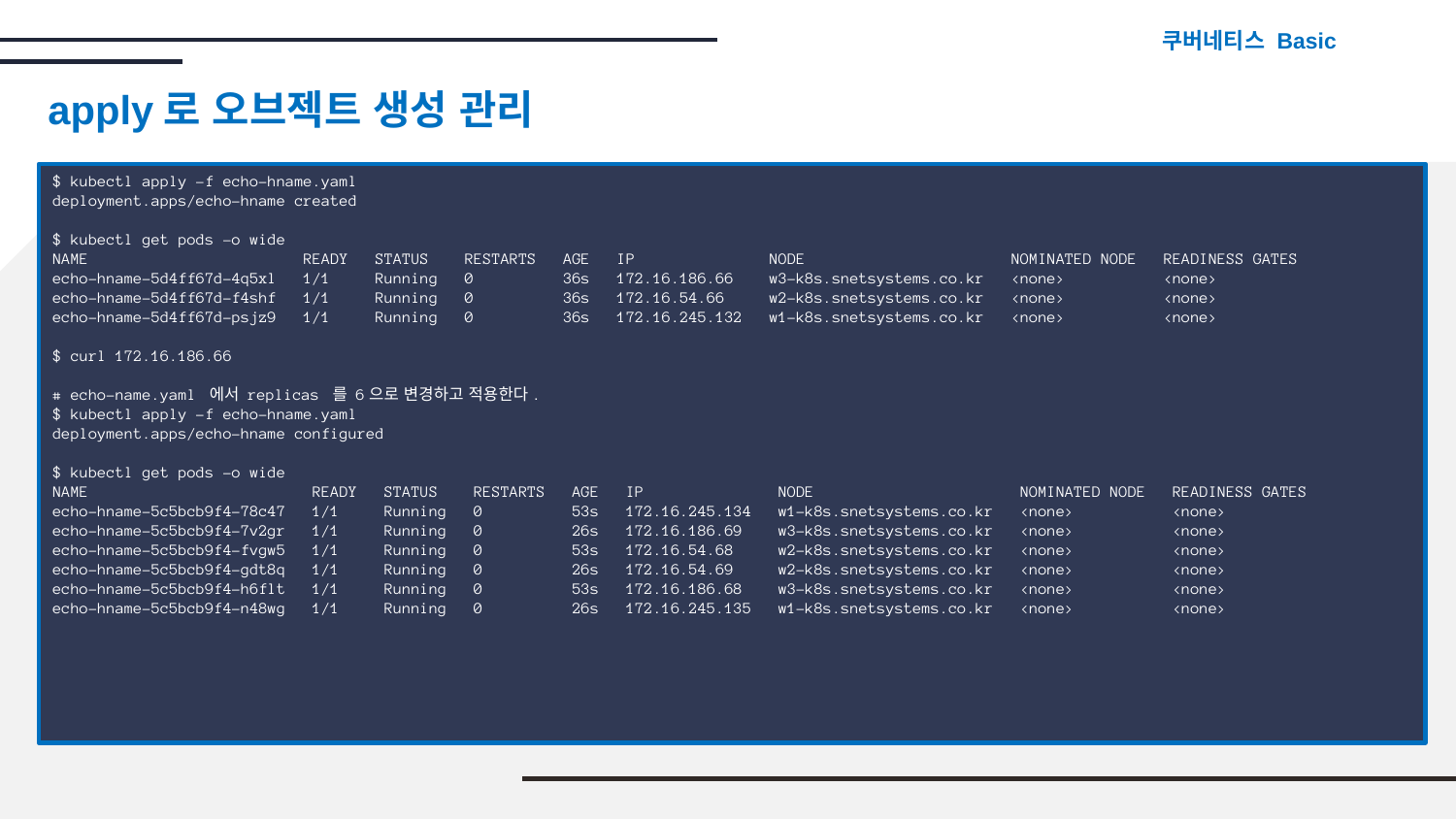

쿠버네티스 Basic
apply로 오브젝트 생성 관리

$ kubectl apply –f echo-hname.yaml
deployment.apps/echo-hname created

$ kubectl get pods –o wide
NAME                        READY   STATUS    RESTARTS   AGE   IP               NODE                       NOMINATED NODE   READINESS GATES
echo-hname-5d4ff67d-4q5xl   1/1     Running   0          36s   172.16.186.66    w3-k8s.snetsystems.co.kr   <none>           <none>
echo-hname-5d4ff67d-f4shf   1/1     Running   0          36s   172.16.54.66     w2-k8s.snetsystems.co.kr   <none>           <none>
echo-hname-5d4ff67d-psjz9   1/1     Running   0          36s   172.16.245.132   w1-k8s.snetsystems.co.kr   <none>           <none>

$ curl 172.16.186.66

# echo-name.yaml 에서 replicas 를 6으로 변경하고 적용한다.
$ kubectl apply -f echo-hname.yaml
deployment.apps/echo-hname configured

$ kubectl get pods -o wide
NAME                         READY   STATUS    RESTARTS   AGE   IP               NODE                       NOMINATED NODE   READINESS GATES
echo-hname-5c5bcb9f4-78c47   1/1     Running   0          53s   172.16.245.134   w1-k8s.snetsystems.co.kr   <none>           <none>
echo-hname-5c5bcb9f4-7v2gr   1/1     Running   0          26s   172.16.186.69    w3-k8s.snetsystems.co.kr   <none>           <none>
echo-hname-5c5bcb9f4-fvgw5   1/1     Running   0          53s   172.16.54.68     w2-k8s.snetsystems.co.kr   <none>           <none>
echo-hname-5c5bcb9f4-gdt8q   1/1     Running   0          26s   172.16.54.69     w2-k8s.snetsystems.co.kr   <none>           <none>
echo-hname-5c5bcb9f4-h6flt   1/1     Running   0          53s   172.16.186.68    w3-k8s.snetsystems.co.kr   <none>           <none>
echo-hname-5c5bcb9f4-n48wg   1/1     Running   0          26s   172.16.245.135   w1-k8s.snetsystems.co.kr   <none>           <none>